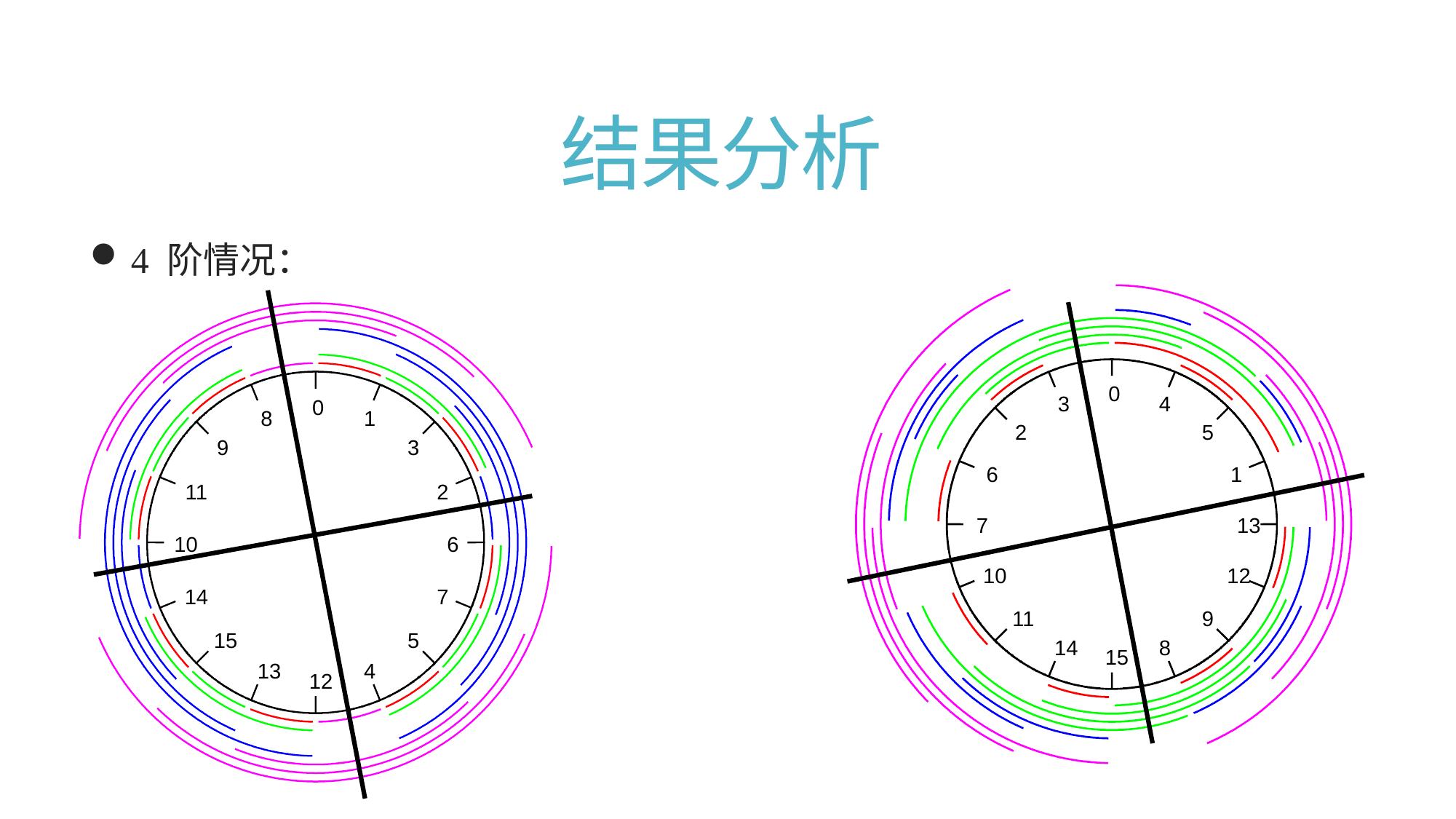

# 结果分析
4 阶情况：

0

3
4

2
5

6
1
7
13

10
12

11
9

14
8
15

0

8
1

9
3

11
2
10
6

14
7

15
5

13
4
12